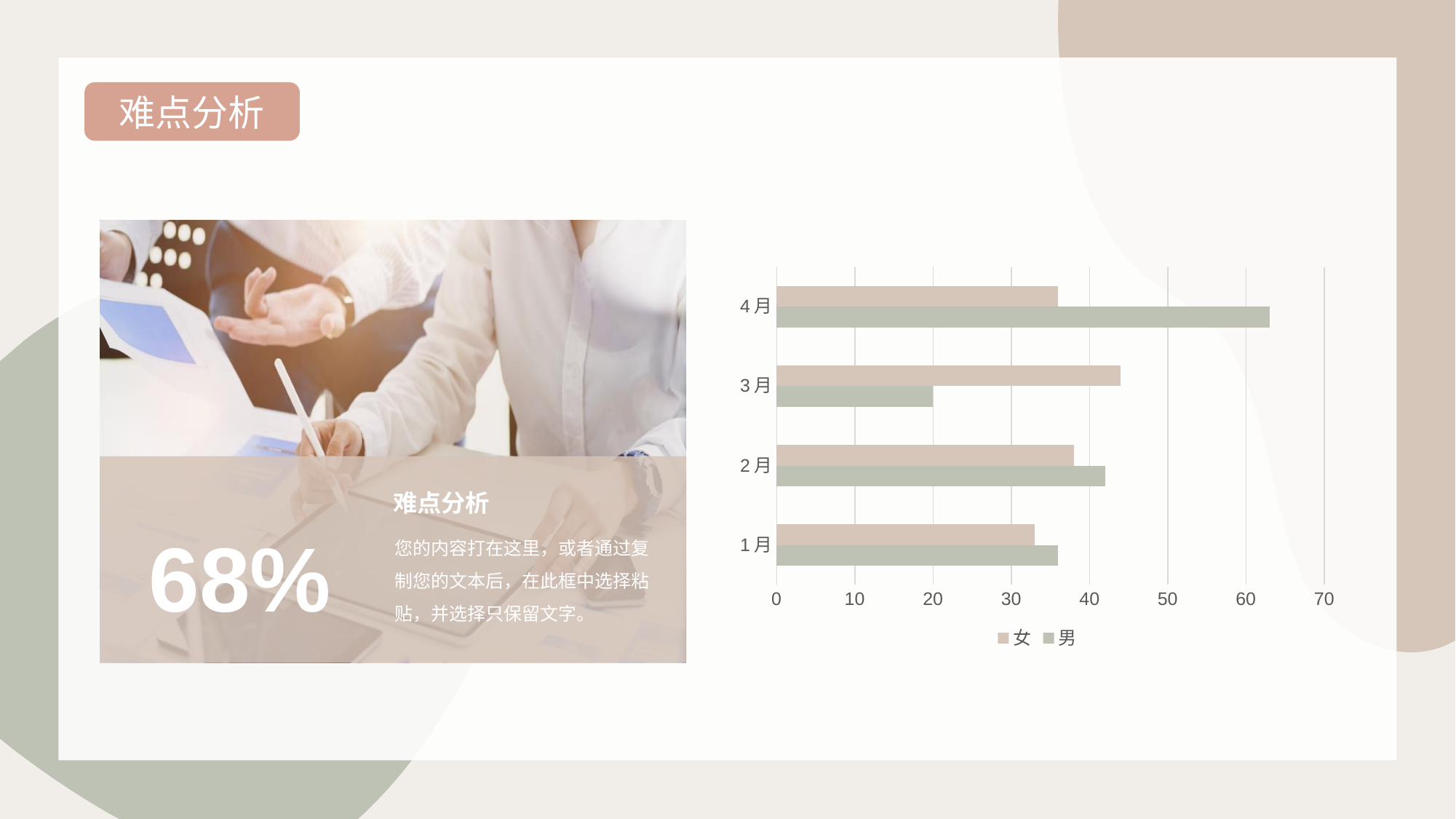

难点分析

### Chart

| Category | 男 | 女 |
|---|---|---|
| 1月 | 36.0 | 33.0 |
| 2月 | 42.0 | 38.0 |
| 3月 | 20.0 | 44.0 |
| 4月 | 63.0 | 36.0 |

难点分析
68%
您的内容打在这里，或者通过复制您的文本后，在此框中选择粘贴，并选择只保留文字。